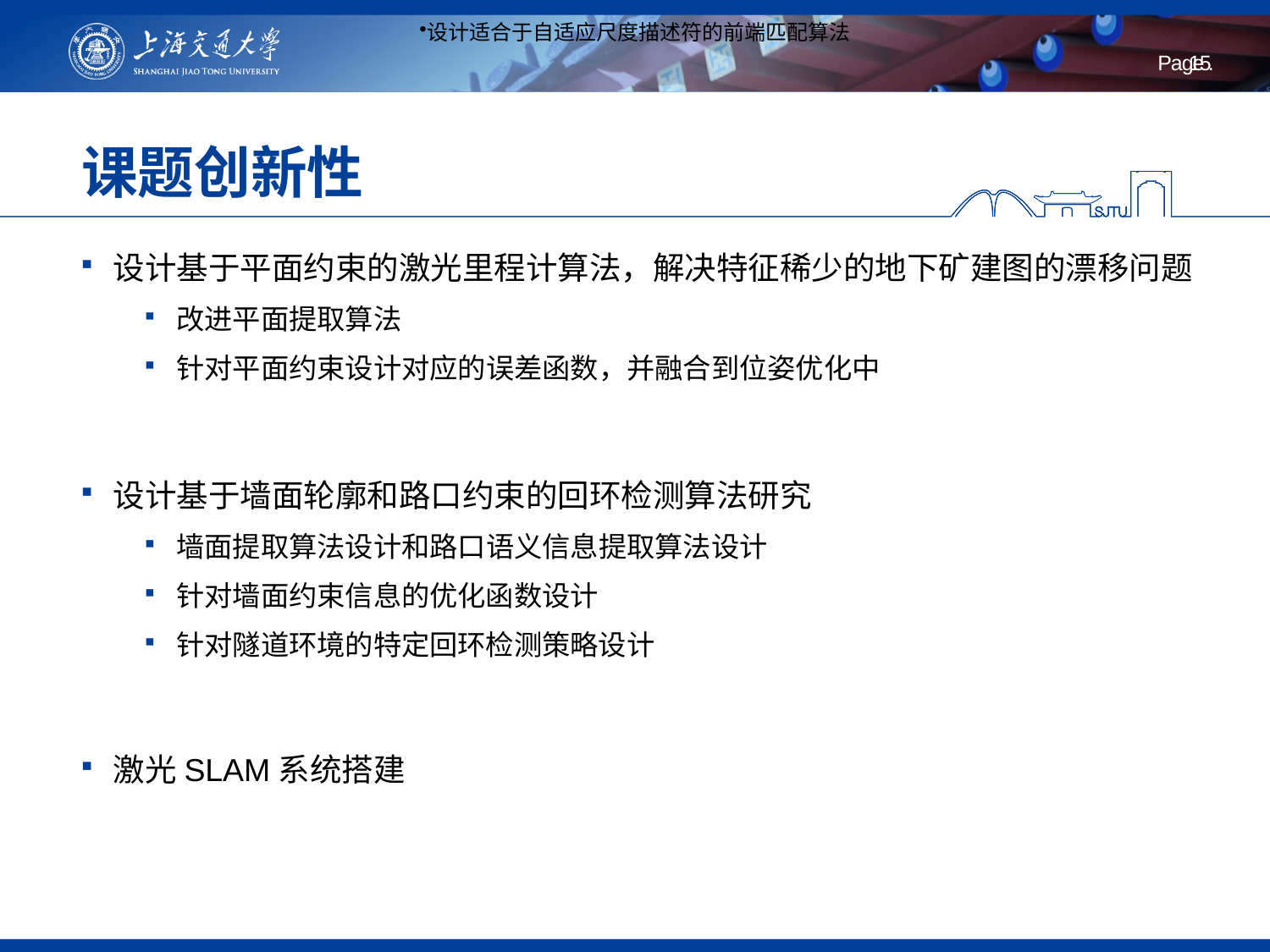

设计适合于自适应尺度描述符的前端匹配算法
# 课题创新性
设计基于平面约束的激光里程计算法，解决特征稀少的地下矿建图的漂移问题
改进平面提取算法
针对平面约束设计对应的误差函数，并融合到位姿优化中

设计基于墙面轮廓和路口约束的回环检测算法研究
墙面提取算法设计和路口语义信息提取算法设计
针对墙面约束信息的优化函数设计
针对隧道环境的特定回环检测策略设计

激光SLAM系统搭建